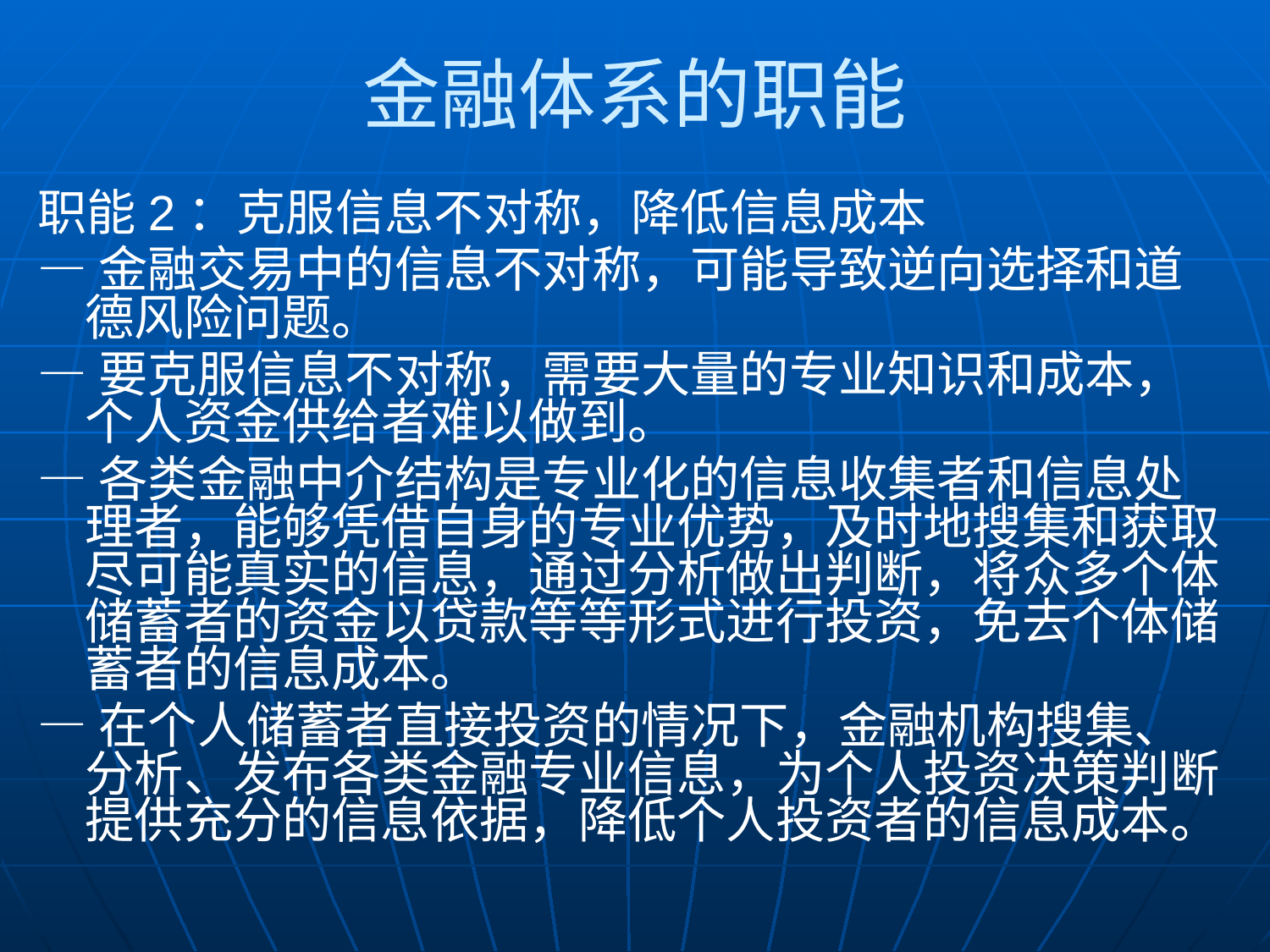

# 金融体系的职能
职能2：克服信息不对称，降低信息成本
—金融交易中的信息不对称，可能导致逆向选择和道德风险问题。
—要克服信息不对称，需要大量的专业知识和成本，个人资金供给者难以做到。
—各类金融中介结构是专业化的信息收集者和信息处理者，能够凭借自身的专业优势，及时地搜集和获取尽可能真实的信息，通过分析做出判断，将众多个体储蓄者的资金以贷款等等形式进行投资，免去个体储蓄者的信息成本。
—在个人储蓄者直接投资的情况下，金融机构搜集、分析、发布各类金融专业信息，为个人投资决策判断提供充分的信息依据，降低个人投资者的信息成本。